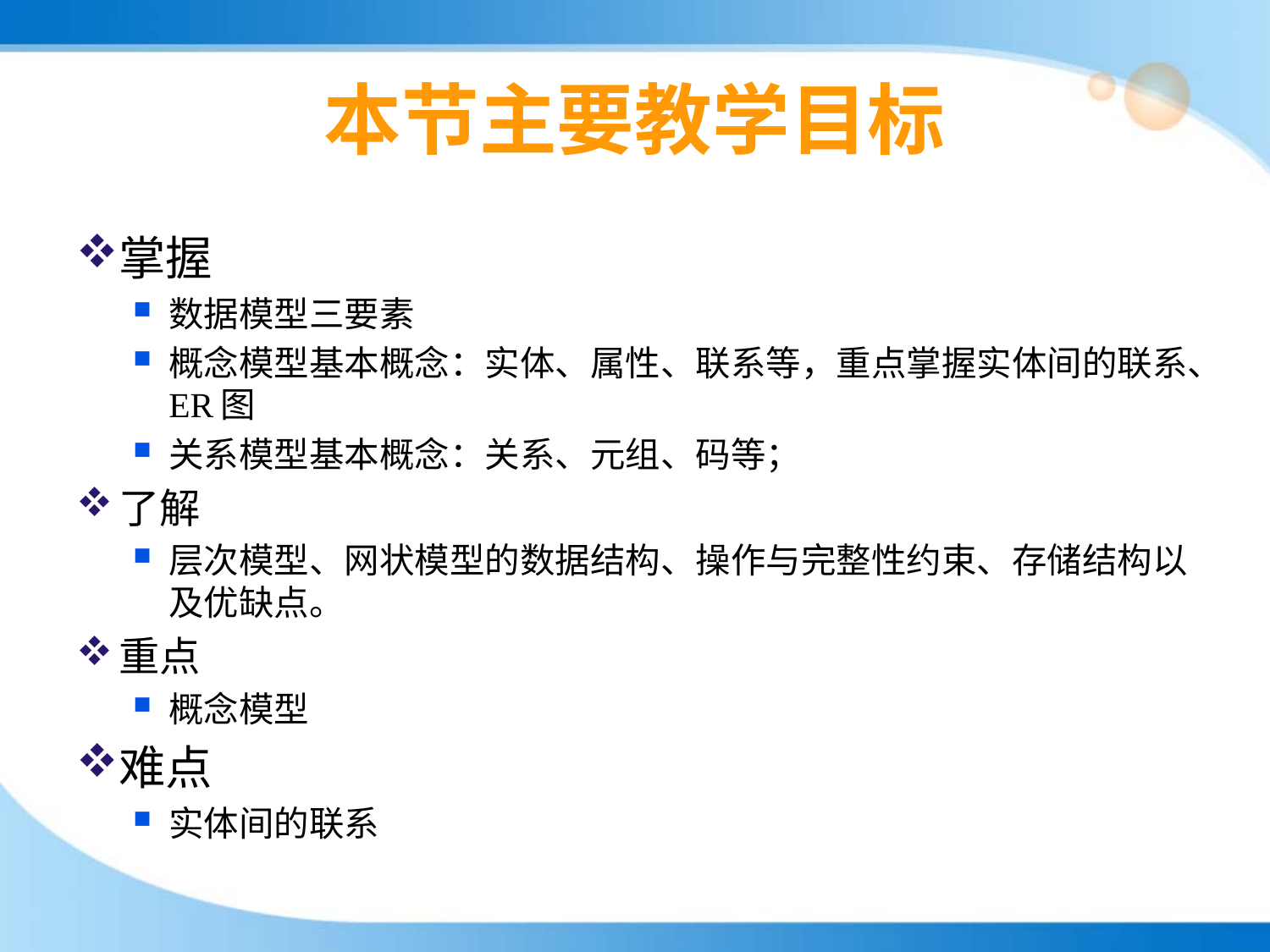

# 本节主要教学目标
掌握
数据模型三要素
概念模型基本概念：实体、属性、联系等，重点掌握实体间的联系、ER图
关系模型基本概念：关系、元组、码等；
了解
层次模型、网状模型的数据结构、操作与完整性约束、存储结构以及优缺点。
重点
概念模型
难点
实体间的联系